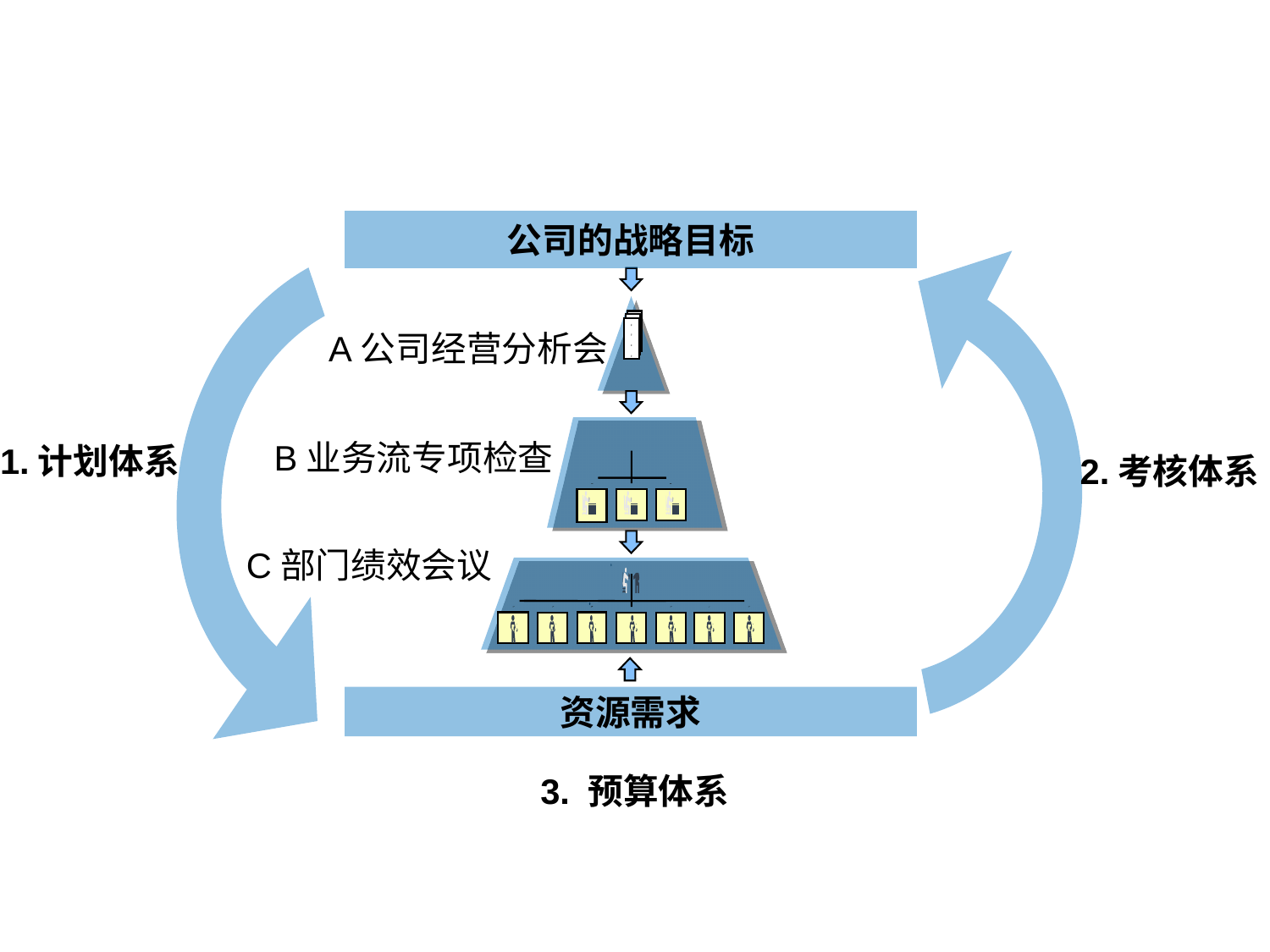

三级绩效监控体系
公司的战略目标

A公司经营分析会

B业务流专项检查
1.计划体系

2.考核体系

   C部门绩效会议

资源需求
3. 预算体系